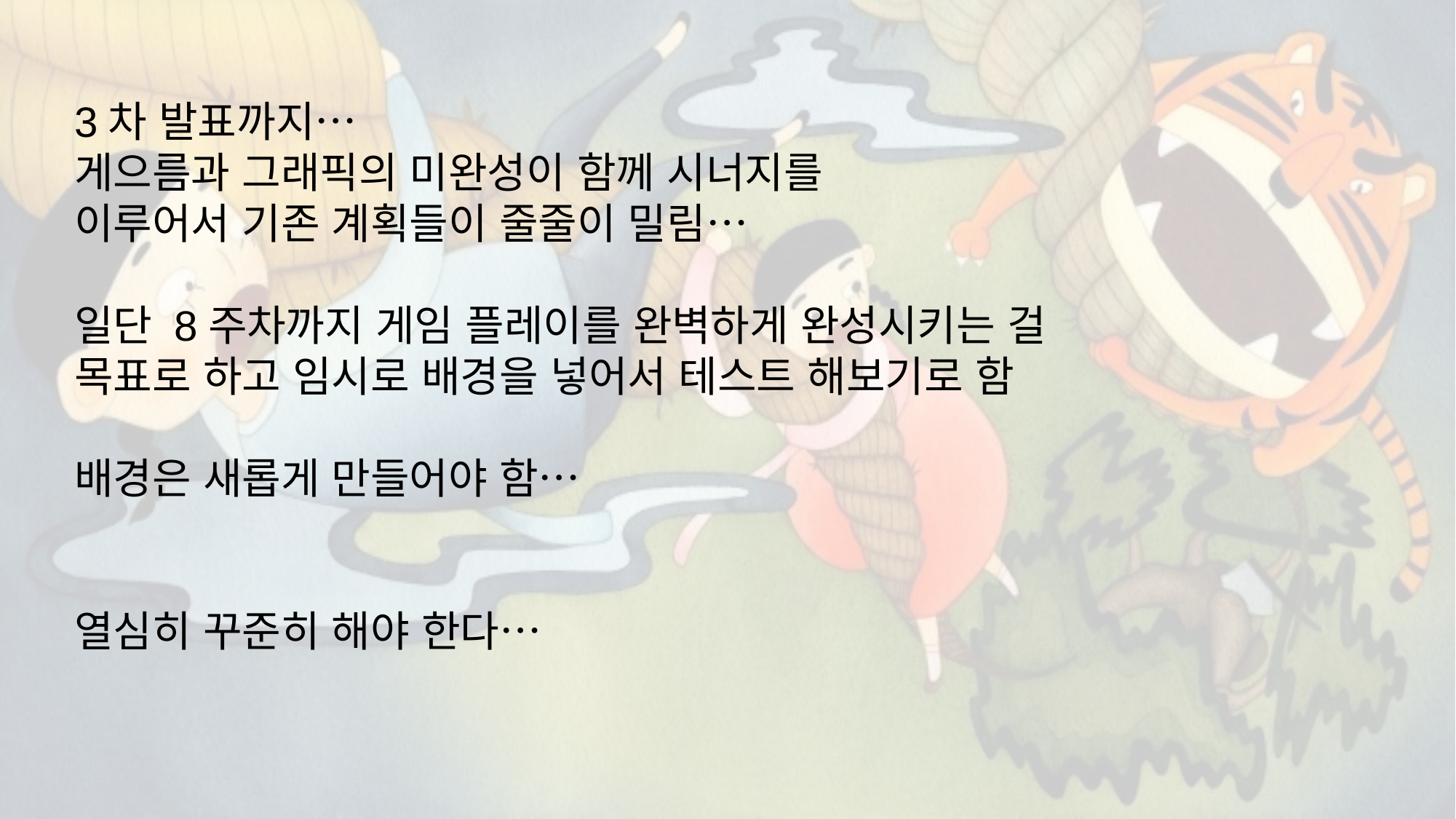

3차 발표까지…
게으름과 그래픽의 미완성이 함께 시너지를
이루어서 기존 계획들이 줄줄이 밀림…

일단 8주차까지 게임 플레이를 완벽하게 완성시키는 걸
목표로 하고 임시로 배경을 넣어서 테스트 해보기로 함

배경은 새롭게 만들어야 함…

열심히 꾸준히 해야 한다…